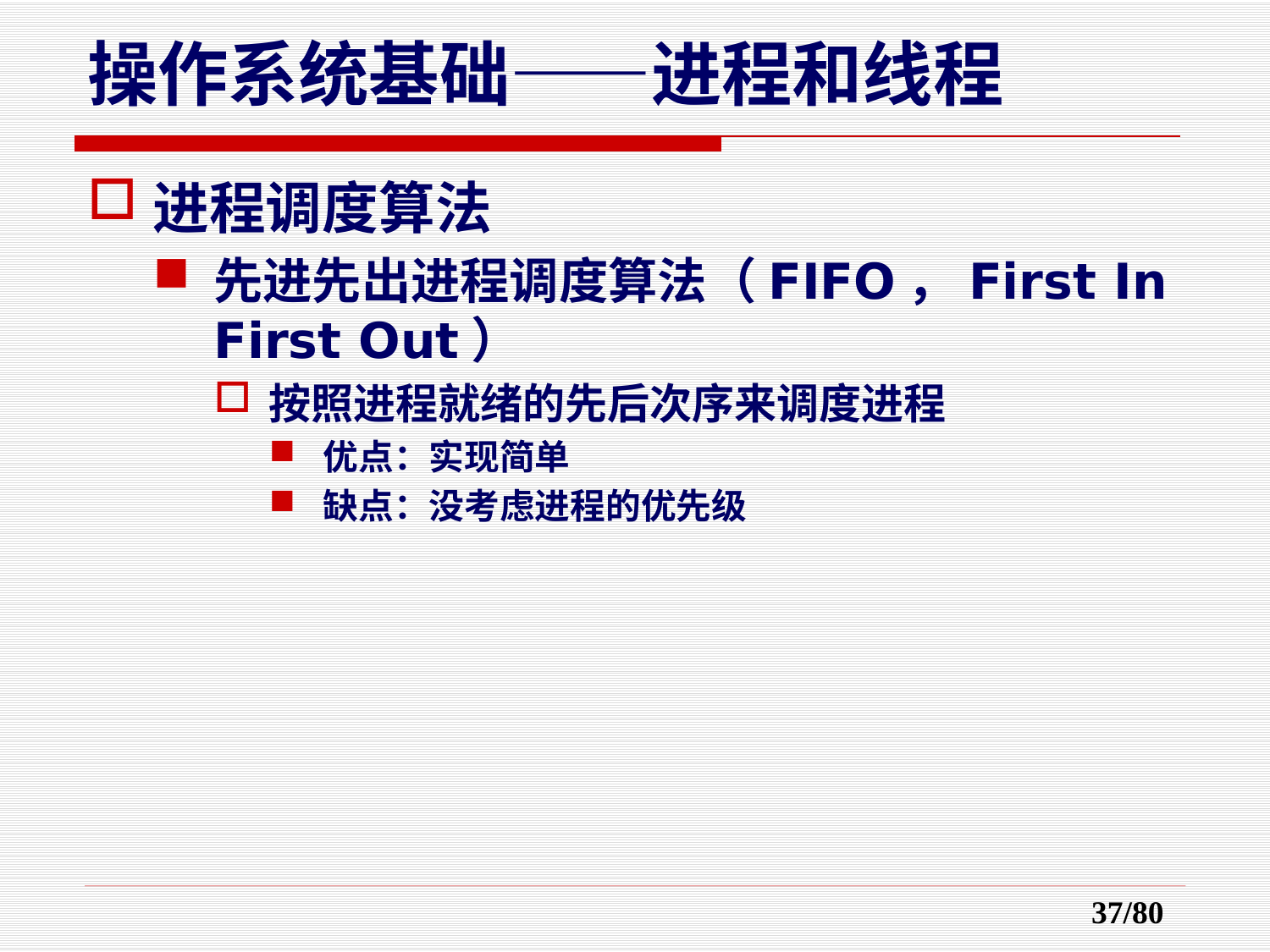

操作系统基础——进程和线程
进程调度算法
先进先出进程调度算法（FIFO，First In First Out）
按照进程就绪的先后次序来调度进程
优点：实现简单
缺点：没考虑进程的优先级